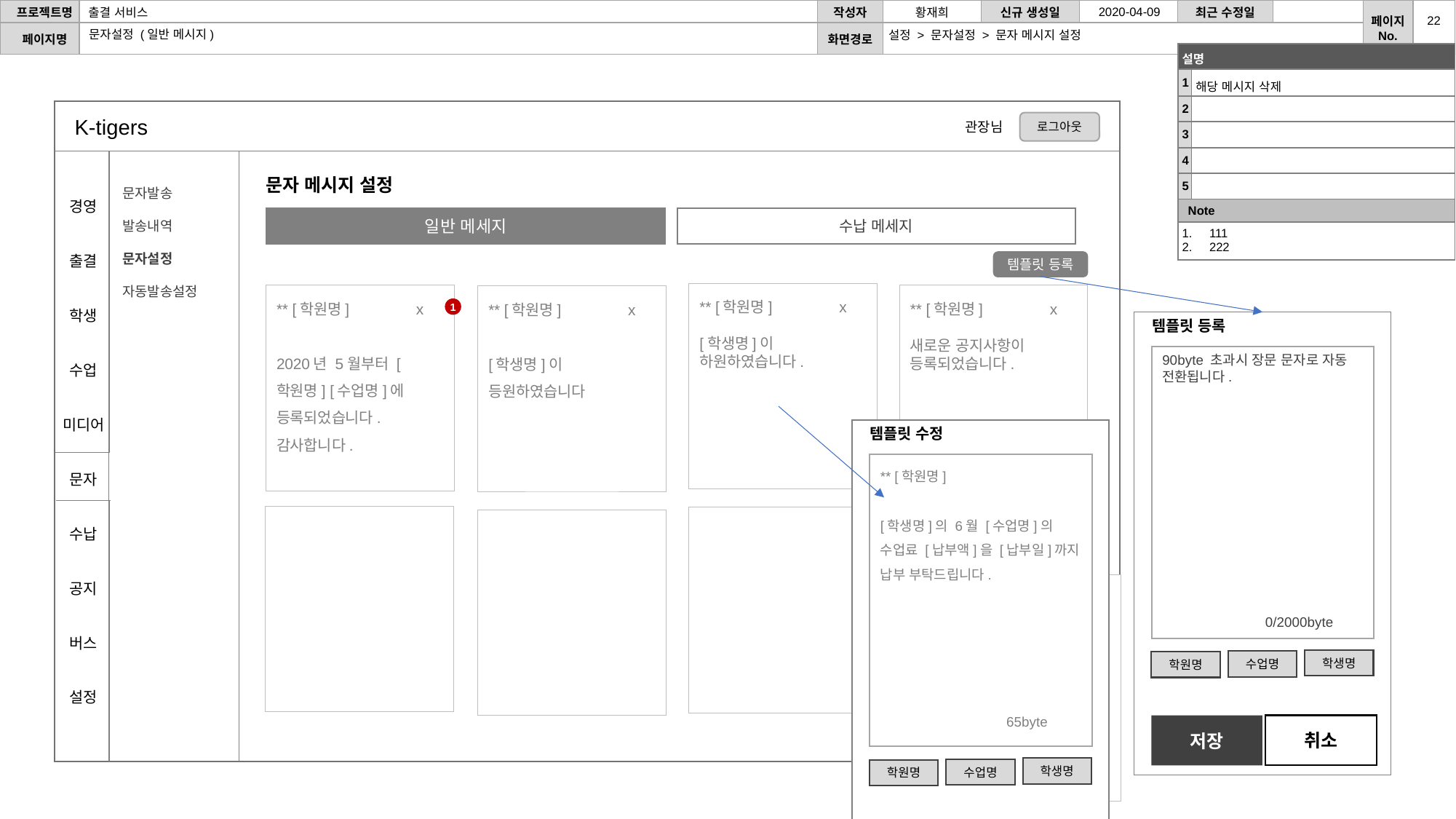

2020-04-09
22
문자설정 (일반 메시지)
설정 > 문자설정 > 문자 메시지 설정
| 설명 |  |
| --- | --- |
| 1 | 해당 메시지 삭제 |
| 2 |  |
| 3 |  |
| 4 |  |
| 5 |  |
| Note |  |
| 111 222 |  |

K-tigers
로그아웃
관장님
문자 메시지 설정
문자발송

발송내역

문자설정

자동발송설정
경영

출결

학생

수업

미디어

문자

수납

공지

버스

설정

일반 메세지
수납 메세지
템플릿 등록
** [학원명]                x

[학생명]이 하원하였습니다.
** [학원명]                x

2020년 5월부터 [학원명] [수업명]에 등록되었습니다. 감사합니다.
** [학원명]                x

새로운 공지사항이 등록되었습니다.
** [학원명]                x

[학생명]이 등원하였습니다
1
템플릿 등록

90byte 초과시 장문 문자로 자동 전환됩니다.

                           0/2000byte
X
템플릿 수정

** [학원명]

[학생명]의 6월 [수업명]의 수업료 [납부액]을 [납부일]까지 납부 부탁드립니다.

                                 65byte

X

학생명
수업명
학원명
취소
저장
학생명
수업명
학원명
취소
저장